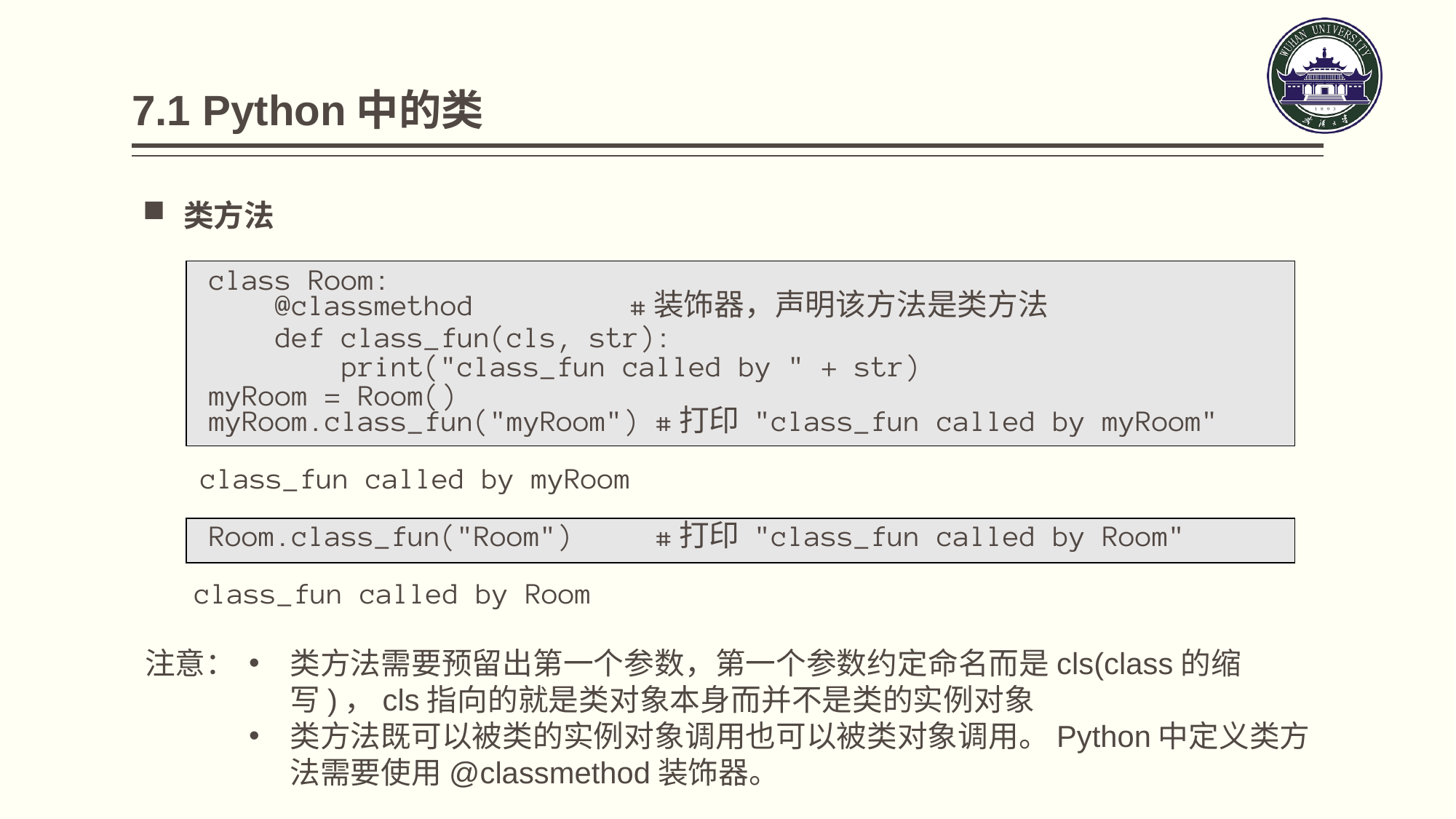

# 7.1 Python中的类
类方法
| class Room: @classmethod #装饰器，声明该方法是类方法 def class\_fun(cls, str): print("class\_fun called by " + str) myRoom = Room() myRoom.class\_fun("myRoom") #打印 "class\_fun called by myRoom" |
| --- |
class_fun called by myRoom
| Room.class\_fun("Room") #打印 "class\_fun called by Room" |
| --- |
class_fun called by Room
注意：
类方法需要预留出第一个参数，第一个参数约定命名而是cls(class的缩写)，cls指向的就是类对象本身而并不是类的实例对象
类方法既可以被类的实例对象调用也可以被类对象调用。Python中定义类方法需要使用@classmethod装饰器。